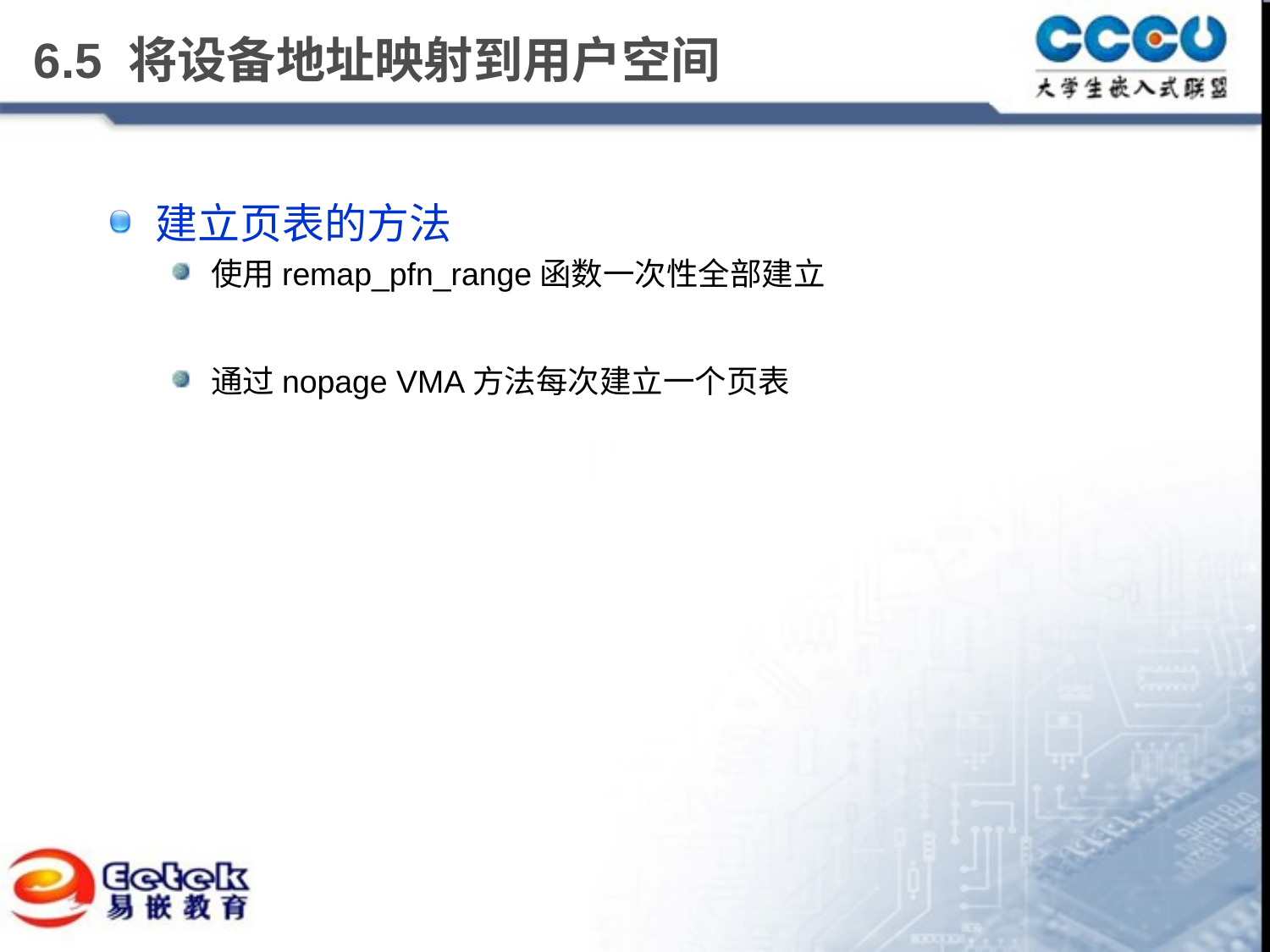

# 6.5 将设备地址映射到用户空间
建立页表的方法
使用remap_pfn_range函数一次性全部建立

通过nopage VMA方法每次建立一个页表